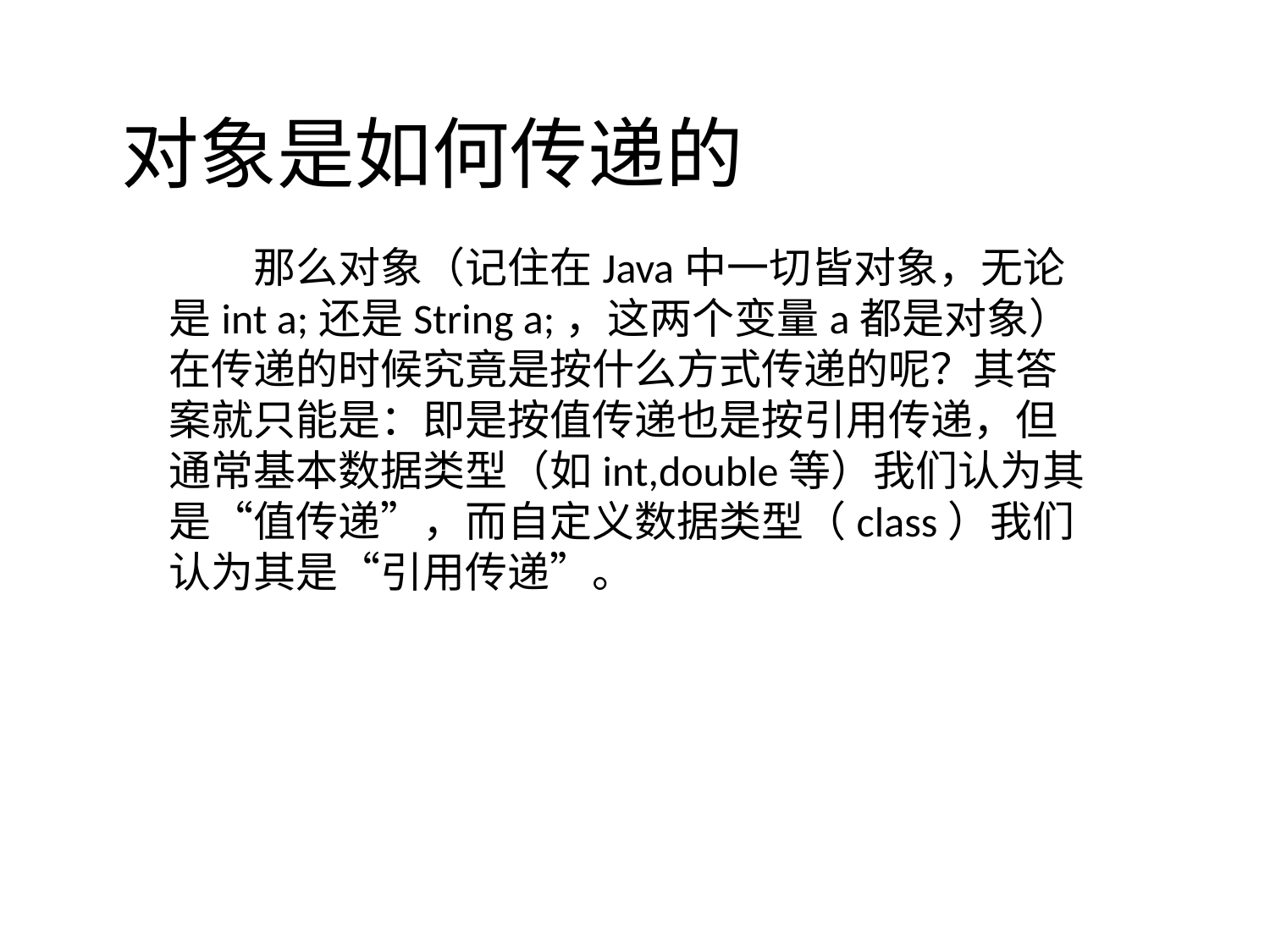

对象是如何传递的
　　那么对象（记住在Java中一切皆对象，无论是int a;还是String a;，这两个变量a都是对象）在传递的时候究竟是按什么方式传递的呢？其答案就只能是：即是按值传递也是按引用传递，但通常基本数据类型（如int,double等）我们认为其是“值传递”，而自定义数据类型（class）我们认为其是“引用传递”。